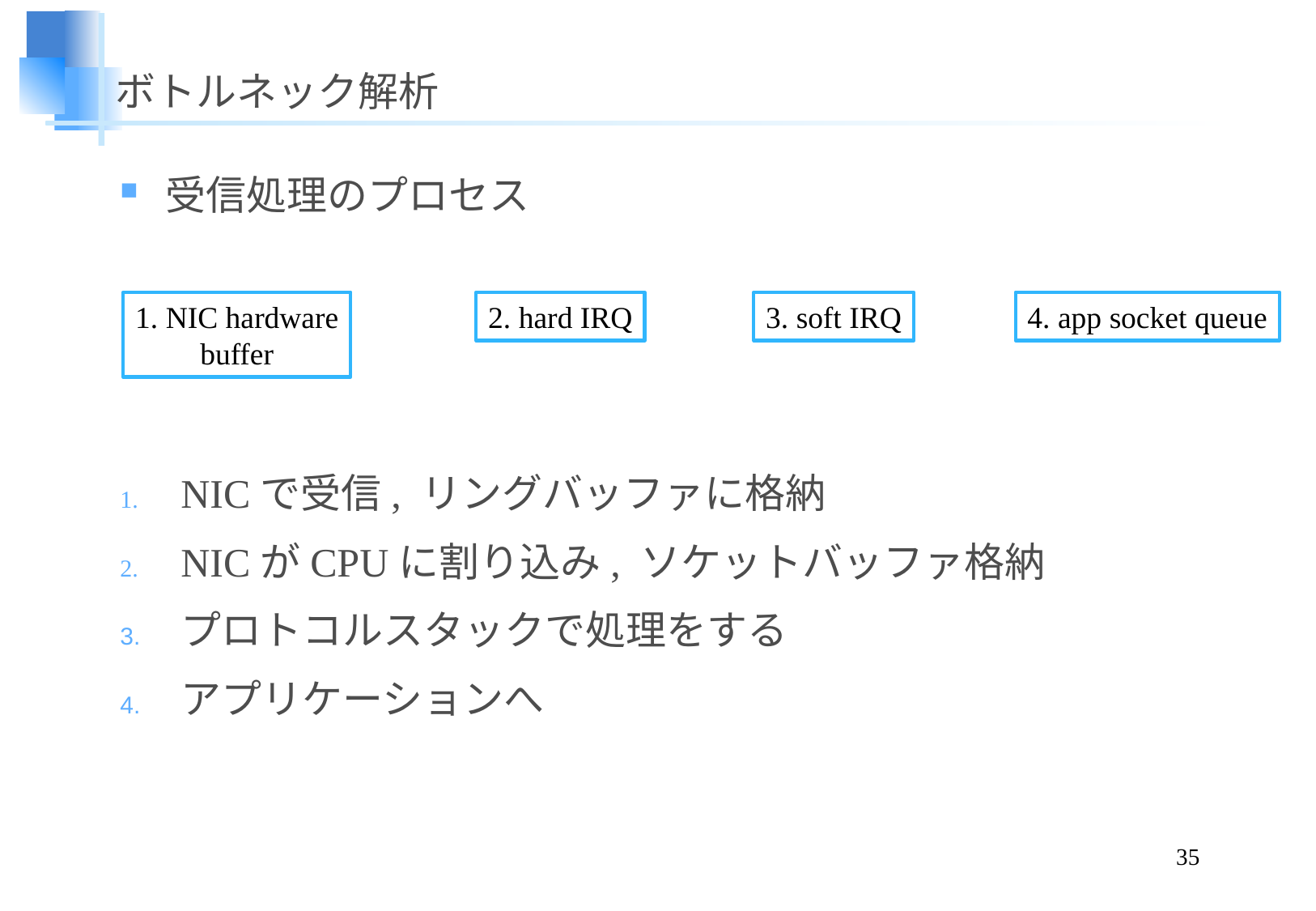

# ボトルネック解析
受信処理のプロセス
1. NIC hardware
buffer
2. hard IRQ
3. soft IRQ
4. app socket queue
NICで受信, リングバッファに格納
NICがCPUに割り込み, ソケットバッファ格納
プロトコルスタックで処理をする
アプリケーションへ

35